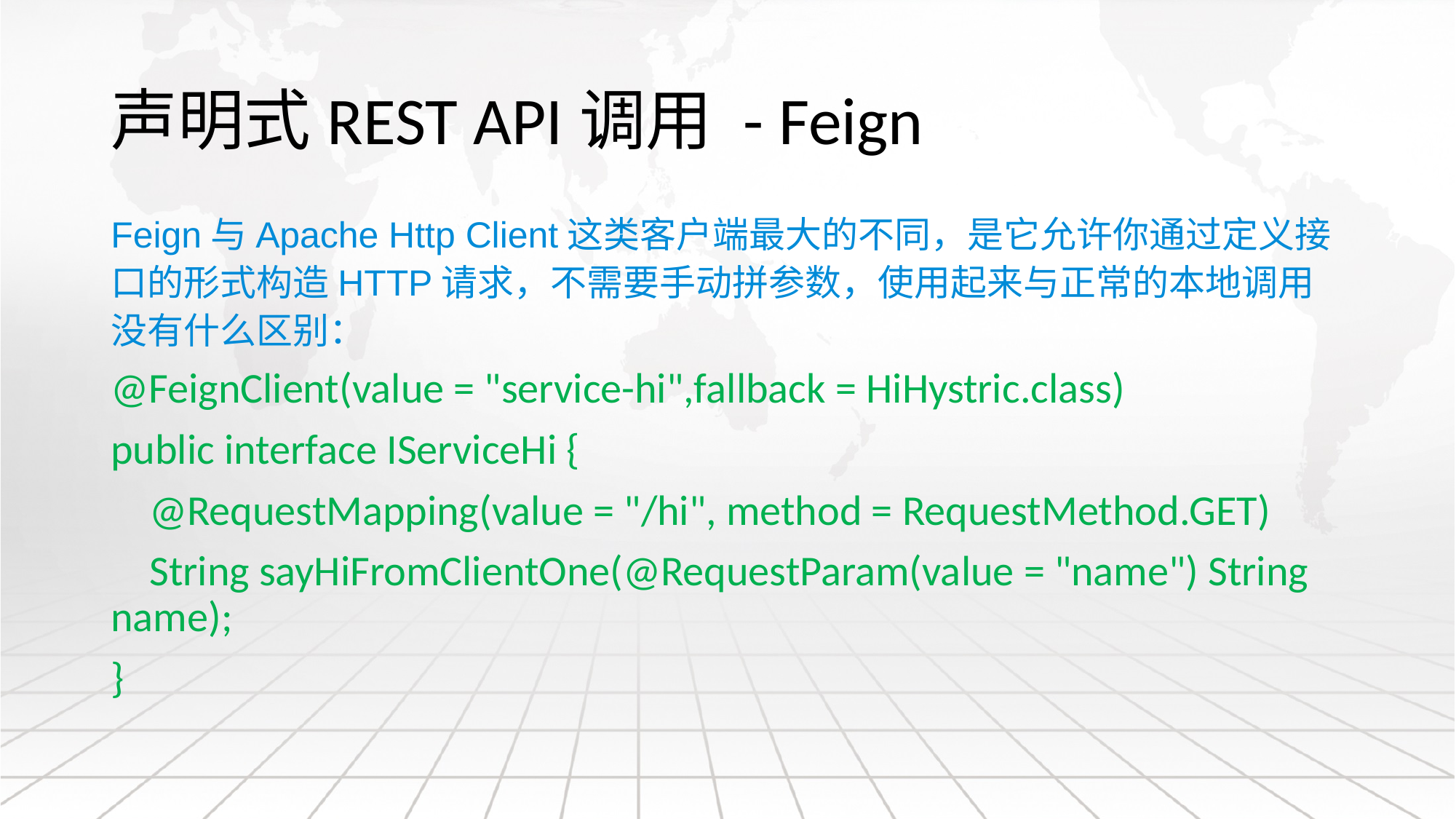

# 声明式REST API调用 - Feign
Feign与Apache Http Client这类客户端最大的不同，是它允许你通过定义接口的形式构造HTTP请求，不需要手动拼参数，使用起来与正常的本地调用没有什么区别：
@FeignClient(value = "service-hi",fallback = HiHystric.class)
public interface IServiceHi {
    @RequestMapping(value = "/hi", method = RequestMethod.GET)
    String sayHiFromClientOne(@RequestParam(value = "name") String name);
}